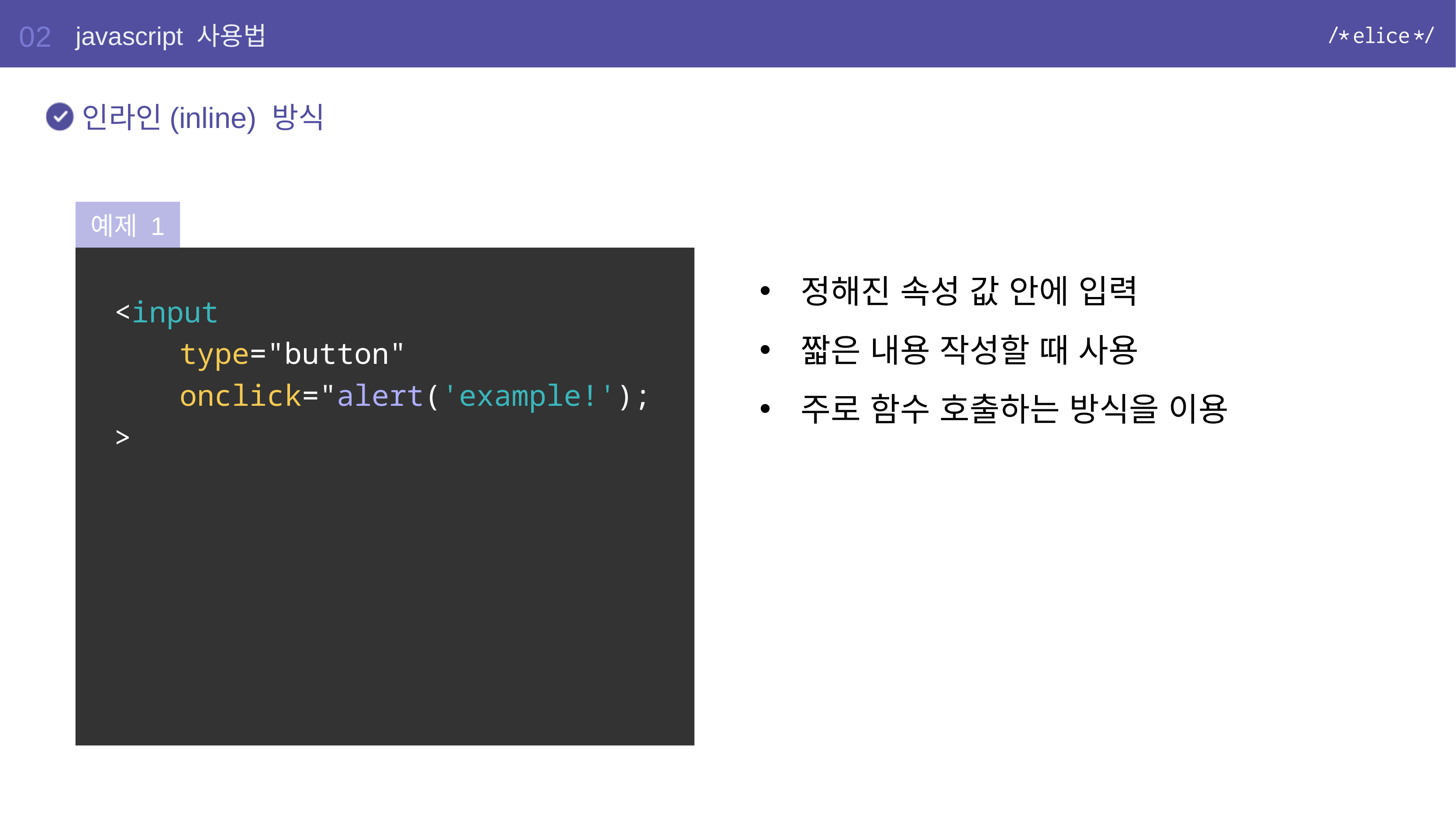

02
javascript 사용법
인라인(inline) 방식
예제 1
<input
	type="button"
	onclick="alert('example!');
>
정해진 속성 값 안에 입력
짧은 내용 작성할 때 사용
주로 함수 호출하는 방식을 이용